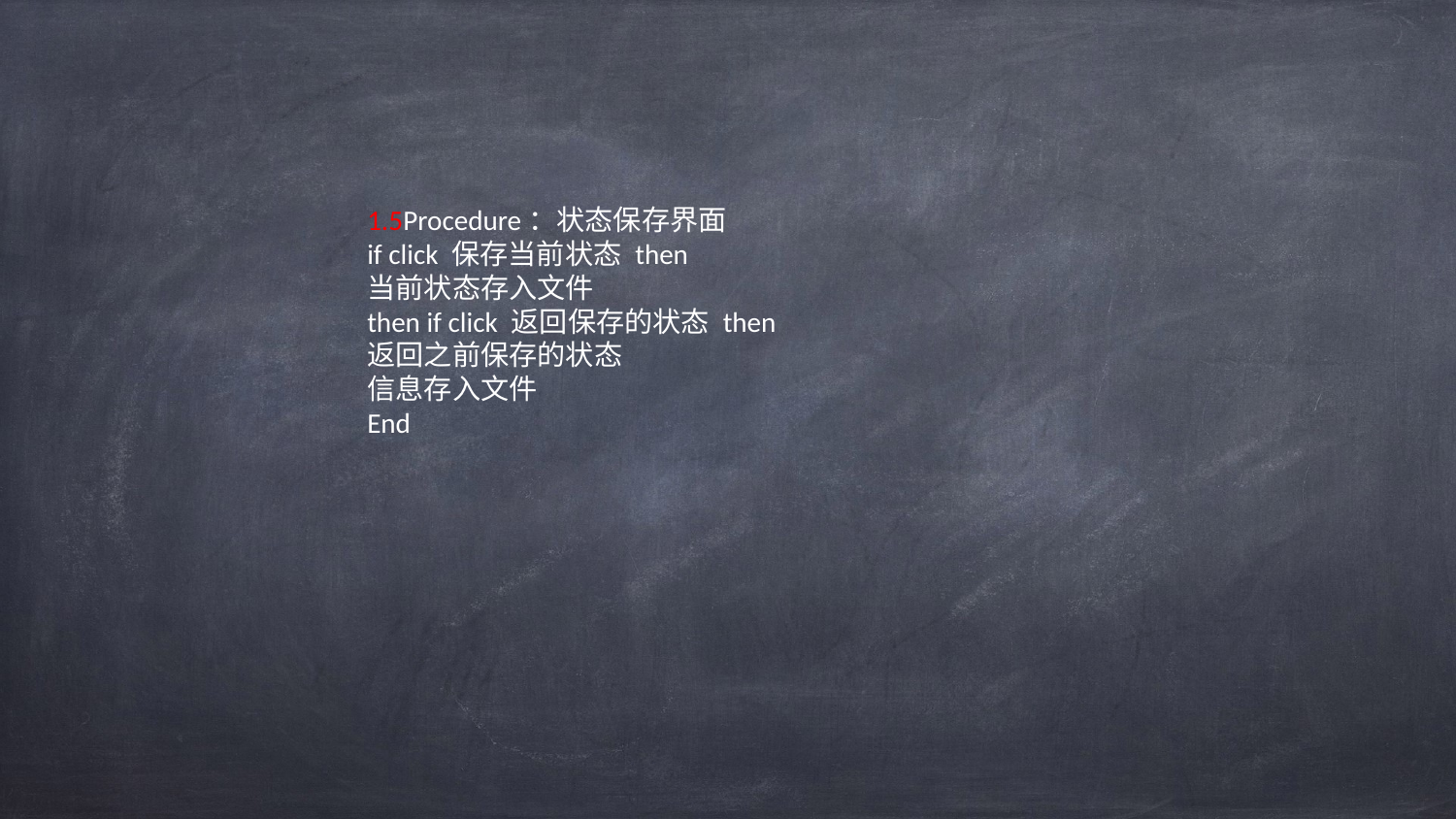

1.5Procedure：状态保存界面
if click 保存当前状态 then
当前状态存入文件
then if click 返回保存的状态 then
返回之前保存的状态
信息存入文件
End